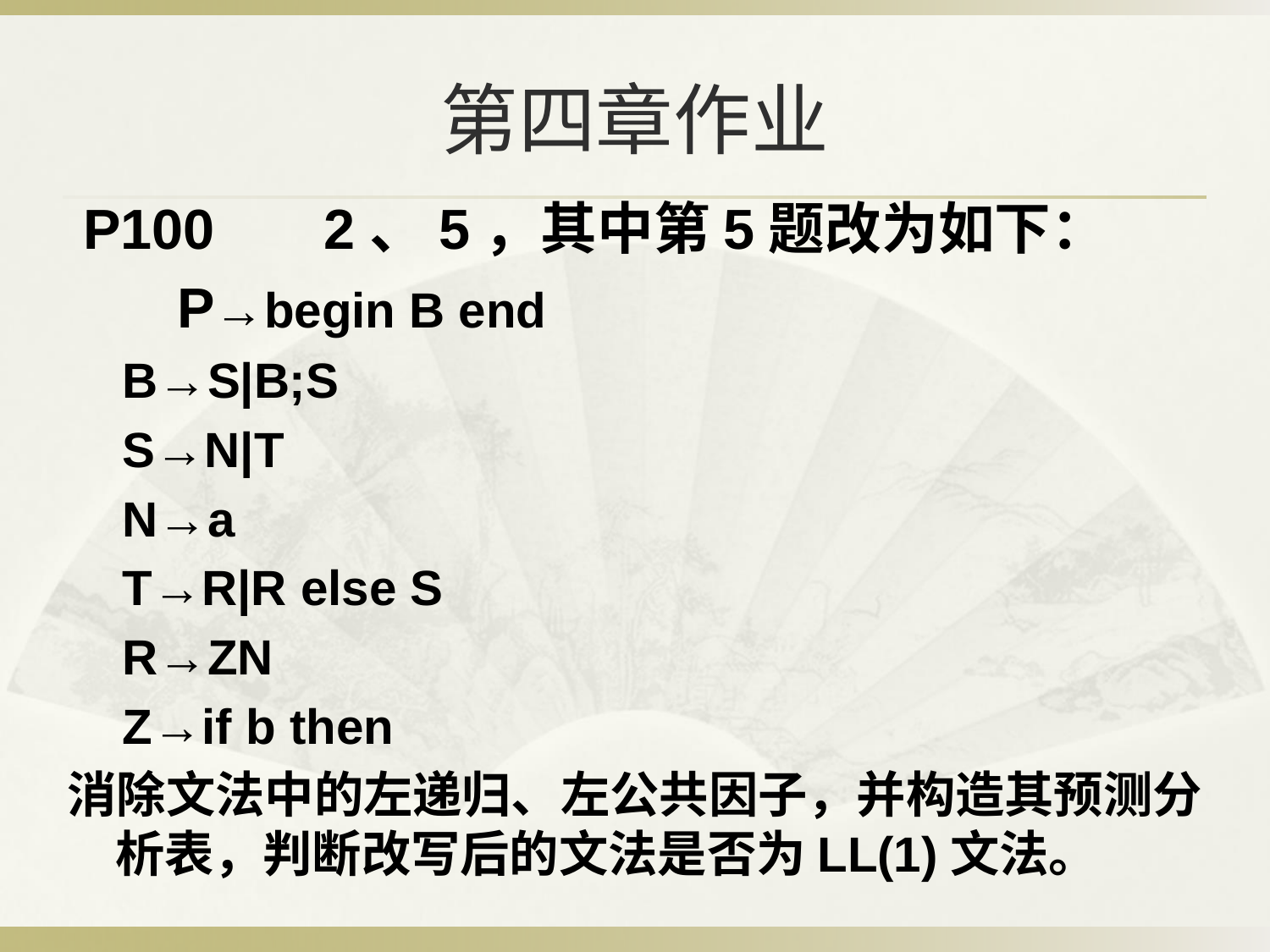

# 第四章作业
 P100       2、5，其中第5题改为如下：
       P→begin B end
    B→S|B;S
    S→N|T
    N→a
    T→R|R else S
    R→ZN
    Z→if b then
消除文法中的左递归、左公共因子，并构造其预测分析表，判断改写后的文法是否为LL(1)文法。